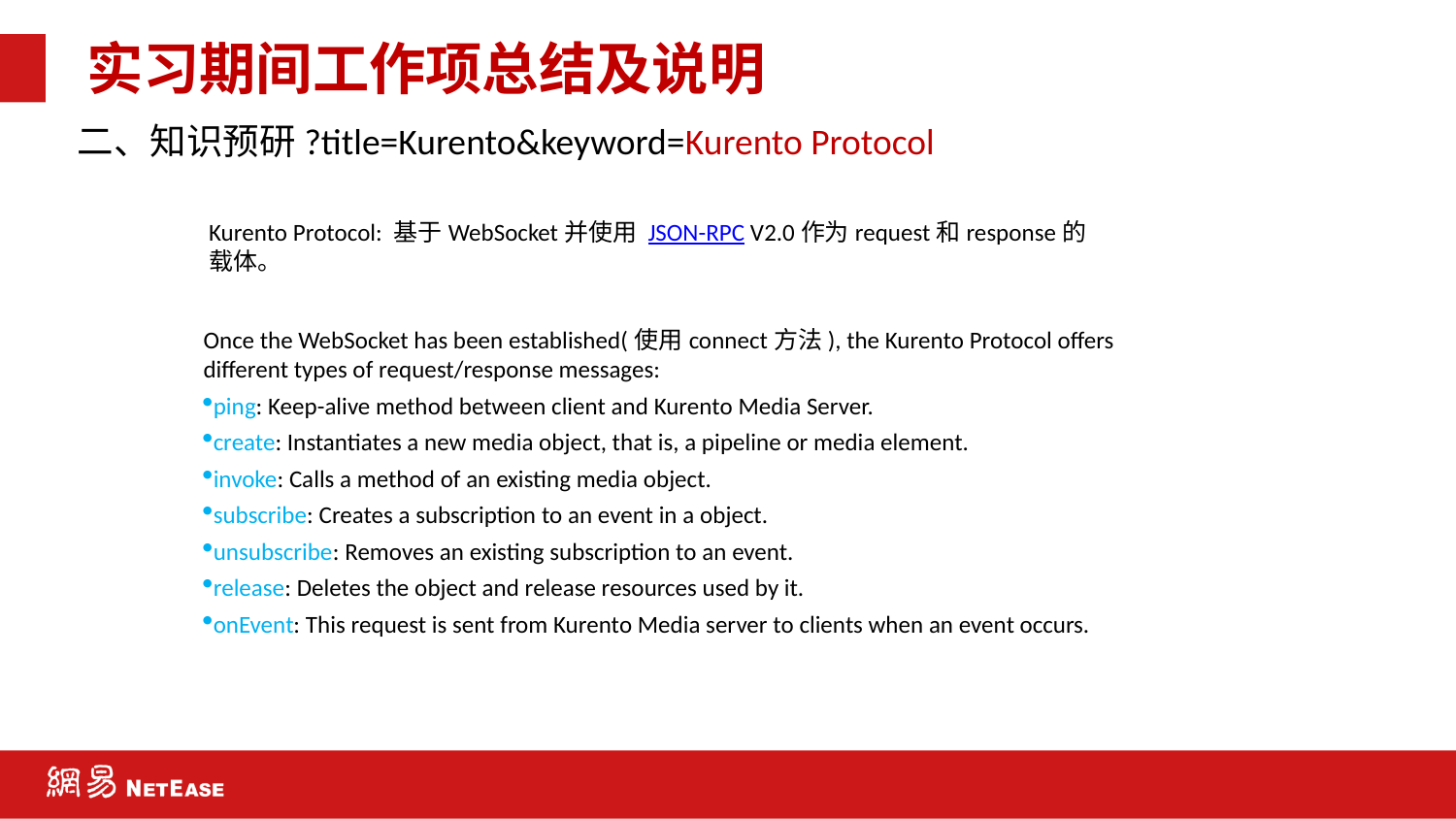

# 实习期间工作项总结及说明
二、知识预研?title=Kurento&keyword=Kurento Protocol
Kurento Protocol: 基于WebSocket并使用 JSON-RPC V2.0作为request和response的载体。
Once the WebSocket has been established(使用connect方法), the Kurento Protocol offers different types of request/response messages:
ping: Keep-alive method between client and Kurento Media Server.
create: Instantiates a new media object, that is, a pipeline or media element.
invoke: Calls a method of an existing media object.
subscribe: Creates a subscription to an event in a object.
unsubscribe: Removes an existing subscription to an event.
release: Deletes the object and release resources used by it.
onEvent: This request is sent from Kurento Media server to clients when an event occurs.